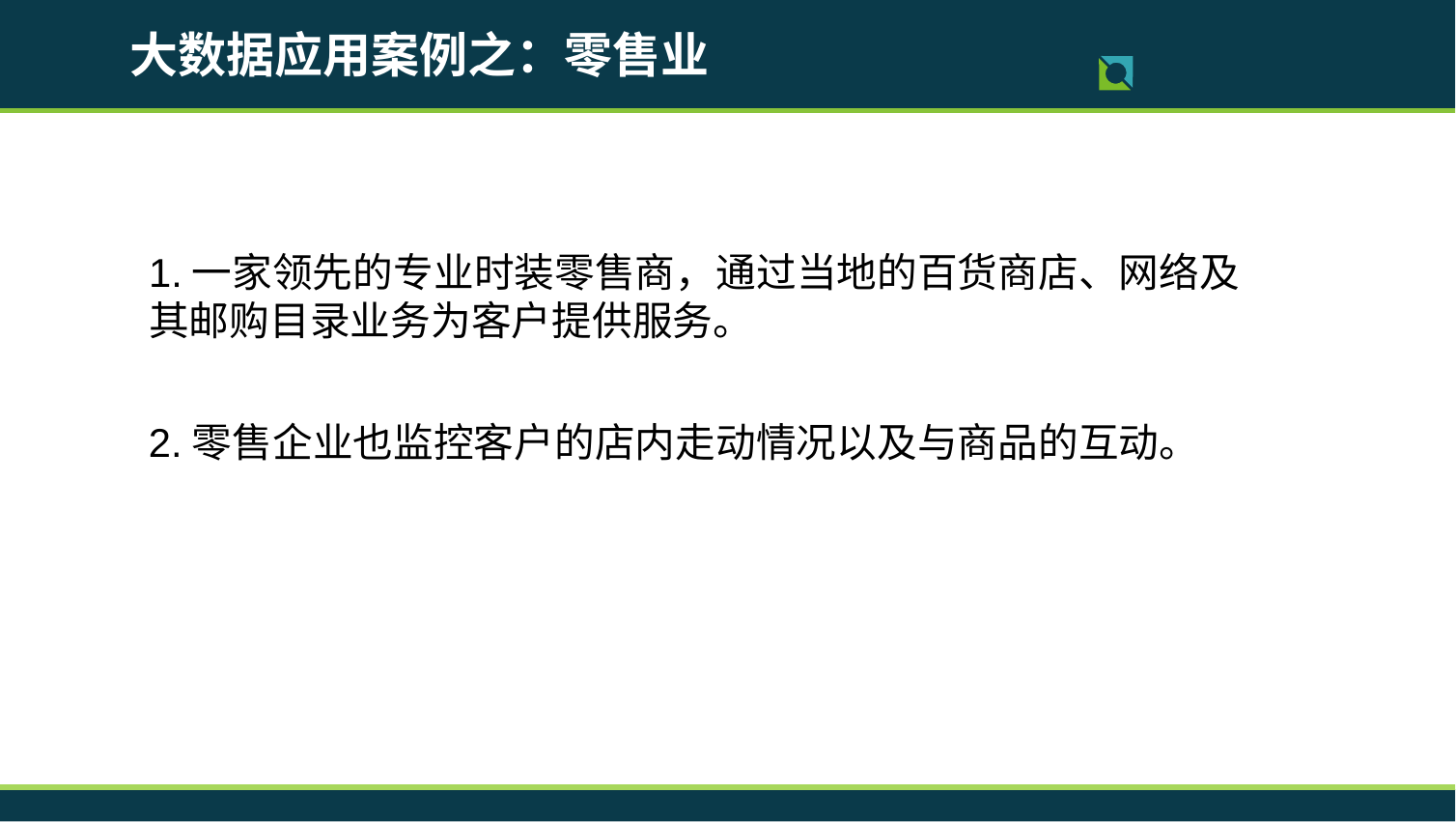

大数据应用案例之：零售业
1.一家领先的专业时装零售商，通过当地的百货商店、网络及其邮购目录业务为客户提供服务。
2.零售企业也监控客户的店内走动情况以及与商品的互动。
/johdoe

/johndoe

/johndoe